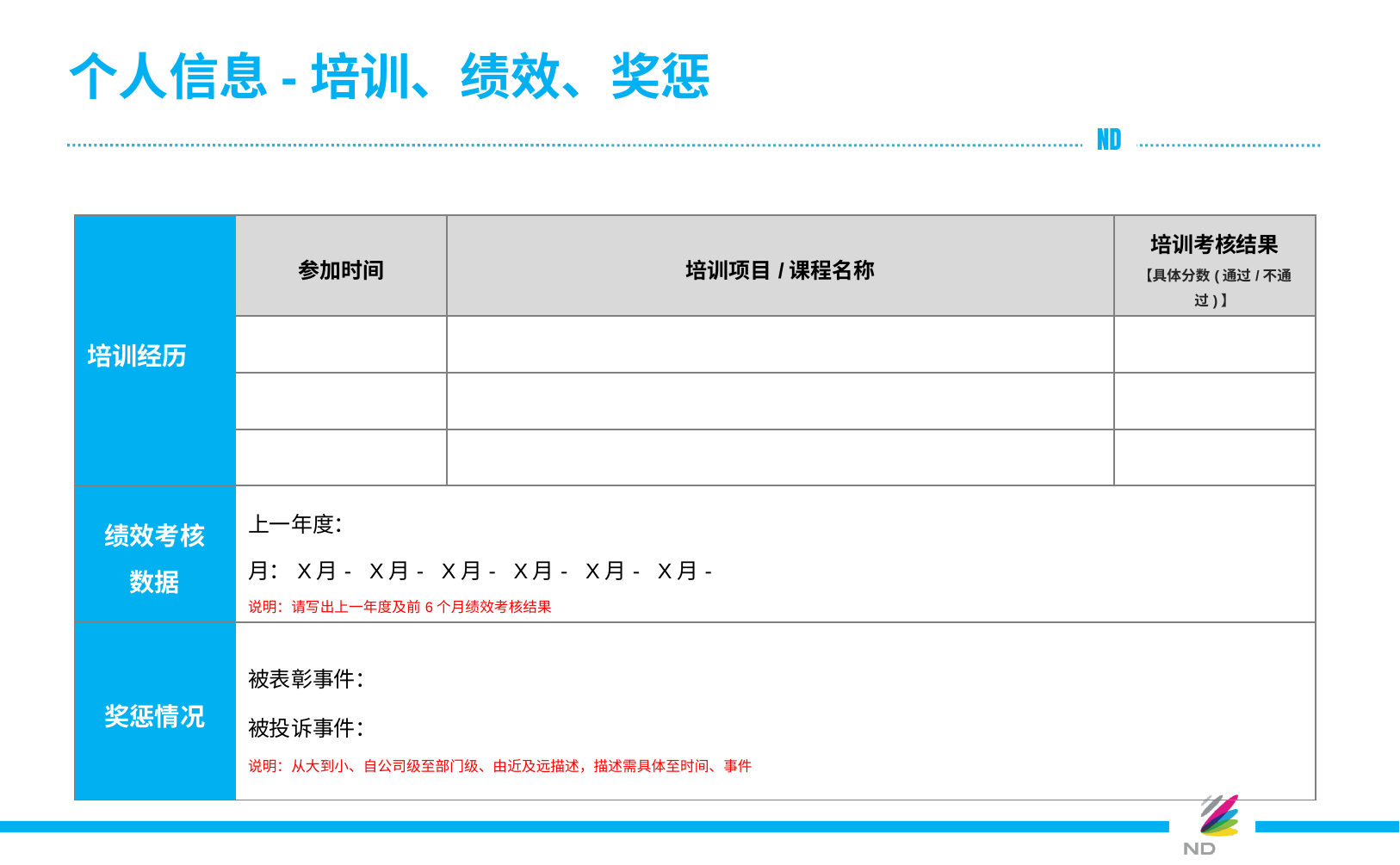

# 个人信息-培训、绩效、奖惩
| 培训经历 | 参加时间 | 培训项目/课程名称 | 培训考核结果 【具体分数(通过/不通过)】 |
| --- | --- | --- | --- |
|  |  |  |  |
|  |  |  |  |
|  |  |  |  |
| 绩效考核 数据 | 上一年度： 月：X月- X月- X月- X月- X月- X月- 说明：请写出上一年度及前6个月绩效考核结果 |  |  |
| 奖惩情况 | 被表彰事件： 被投诉事件： 说明：从大到小、自公司级至部门级、由近及远描述，描述需具体至时间、事件 |  |  |
4